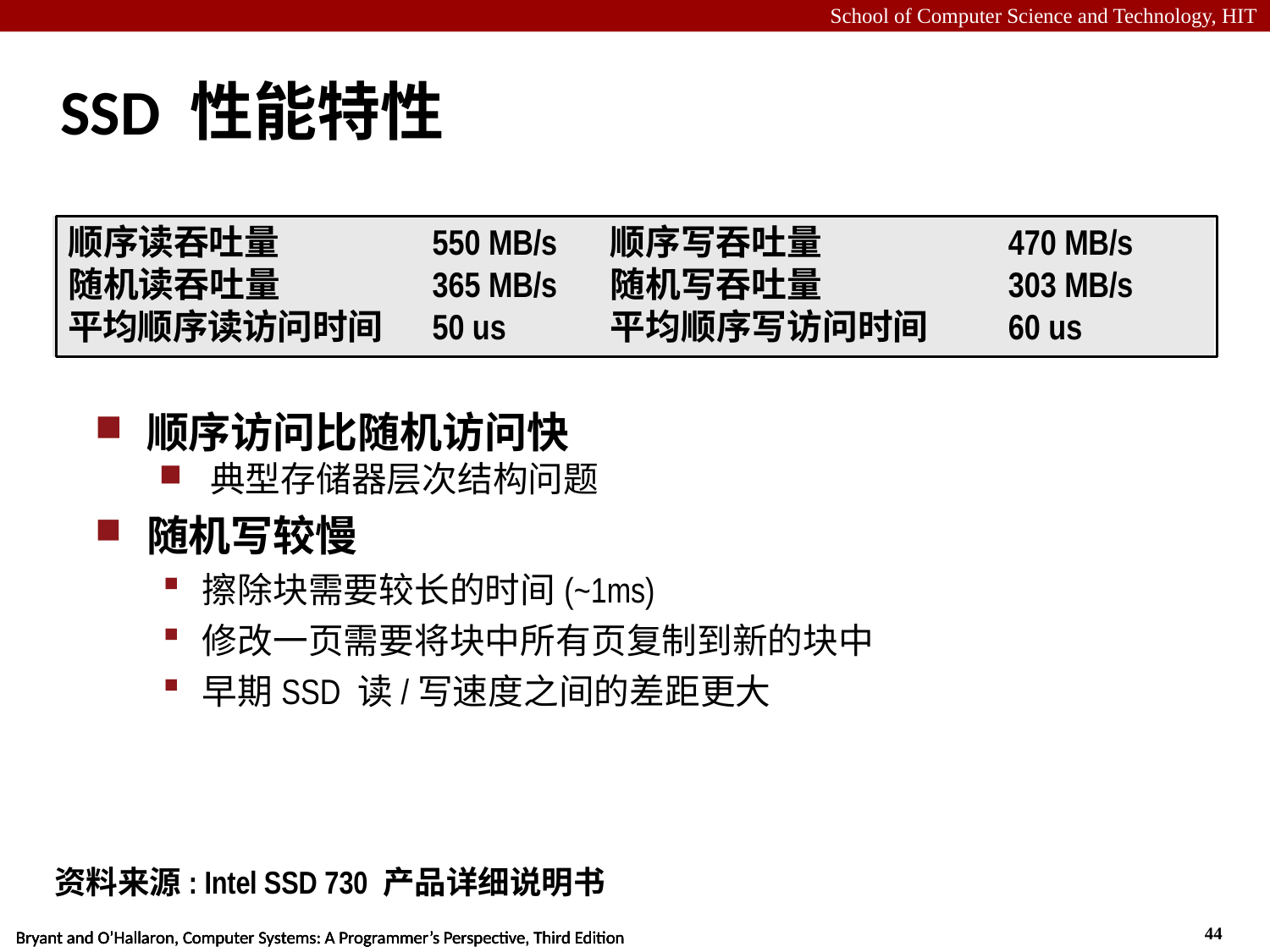

# SSD 性能特性

顺序读吞吐量
随机读吞吐量
平均顺序读访问时间
550 MB/s
365 MB/s
50 us
顺序写吞吐量
随机写吞吐量
平均顺序写访问时间
470 MB/s
303 MB/s
60 us
顺序访问比随机访问快
典型存储器层次结构问题
随机写较慢
擦除块需要较长的时间(~1ms)
修改一页需要将块中所有页复制到新的块中
早期SSD 读/写速度之间的差距更大

资料来源: Intel SSD 730 产品详细说明书